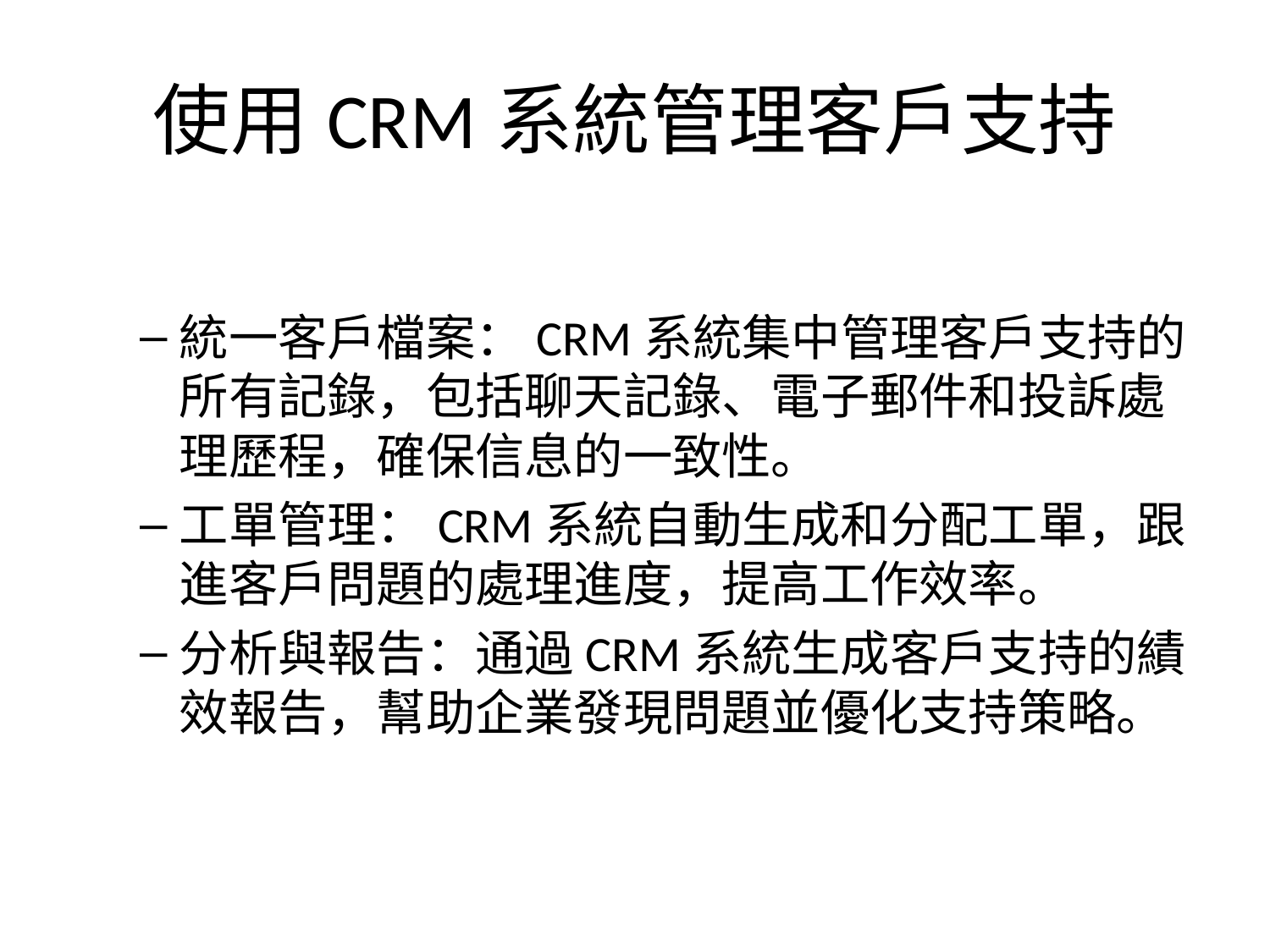

# 使用CRM系統管理客戶支持

統一客戶檔案：CRM系統集中管理客戶支持的所有記錄，包括聊天記錄、電子郵件和投訴處理歷程，確保信息的一致性。
工單管理：CRM系統自動生成和分配工單，跟進客戶問題的處理進度，提高工作效率。
分析與報告：通過CRM系統生成客戶支持的績效報告，幫助企業發現問題並優化支持策略。